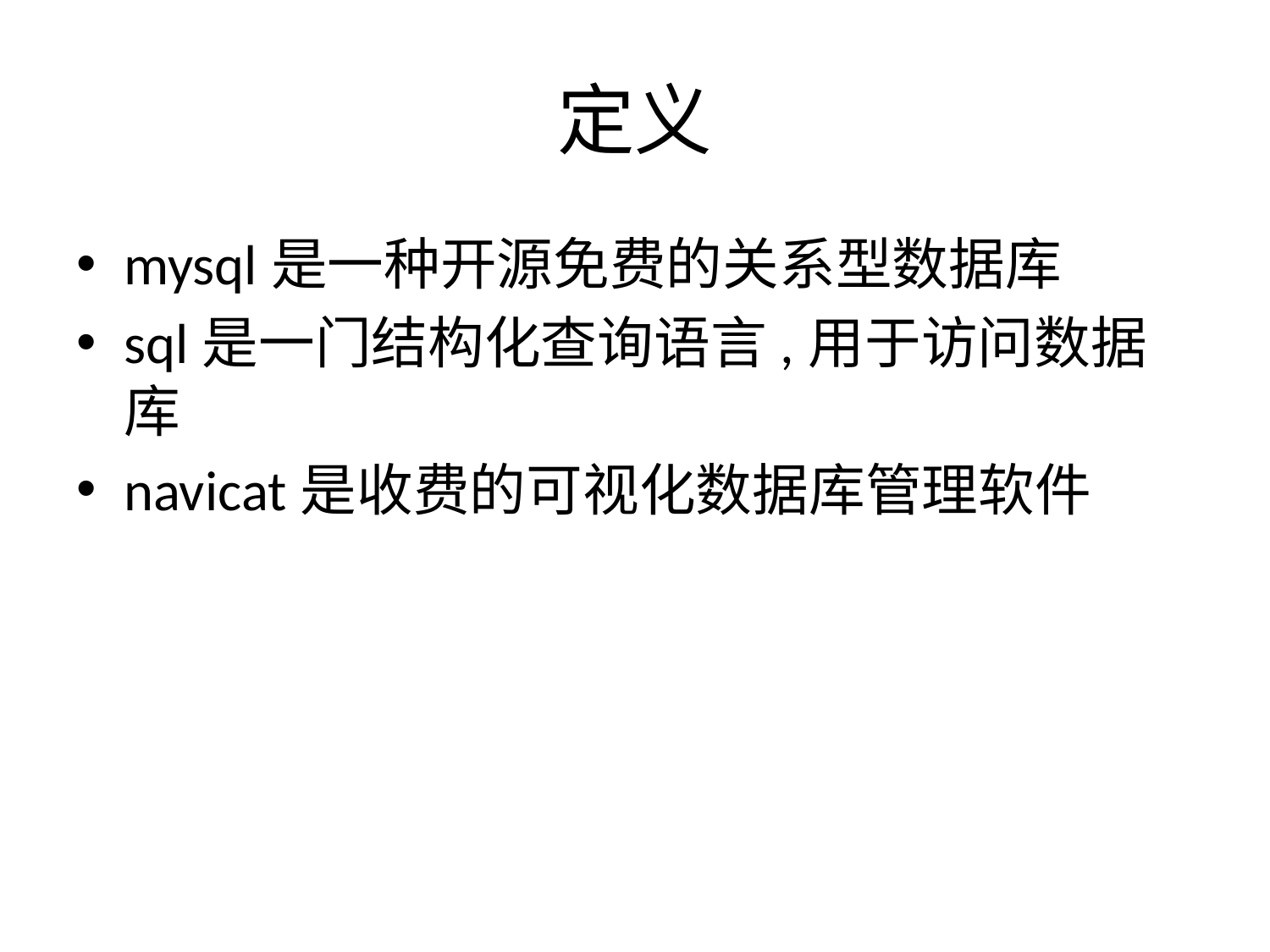

# 定义
mysql是一种开源免费的关系型数据库
sql是一门结构化查询语言,用于访问数据库
navicat是收费的可视化数据库管理软件